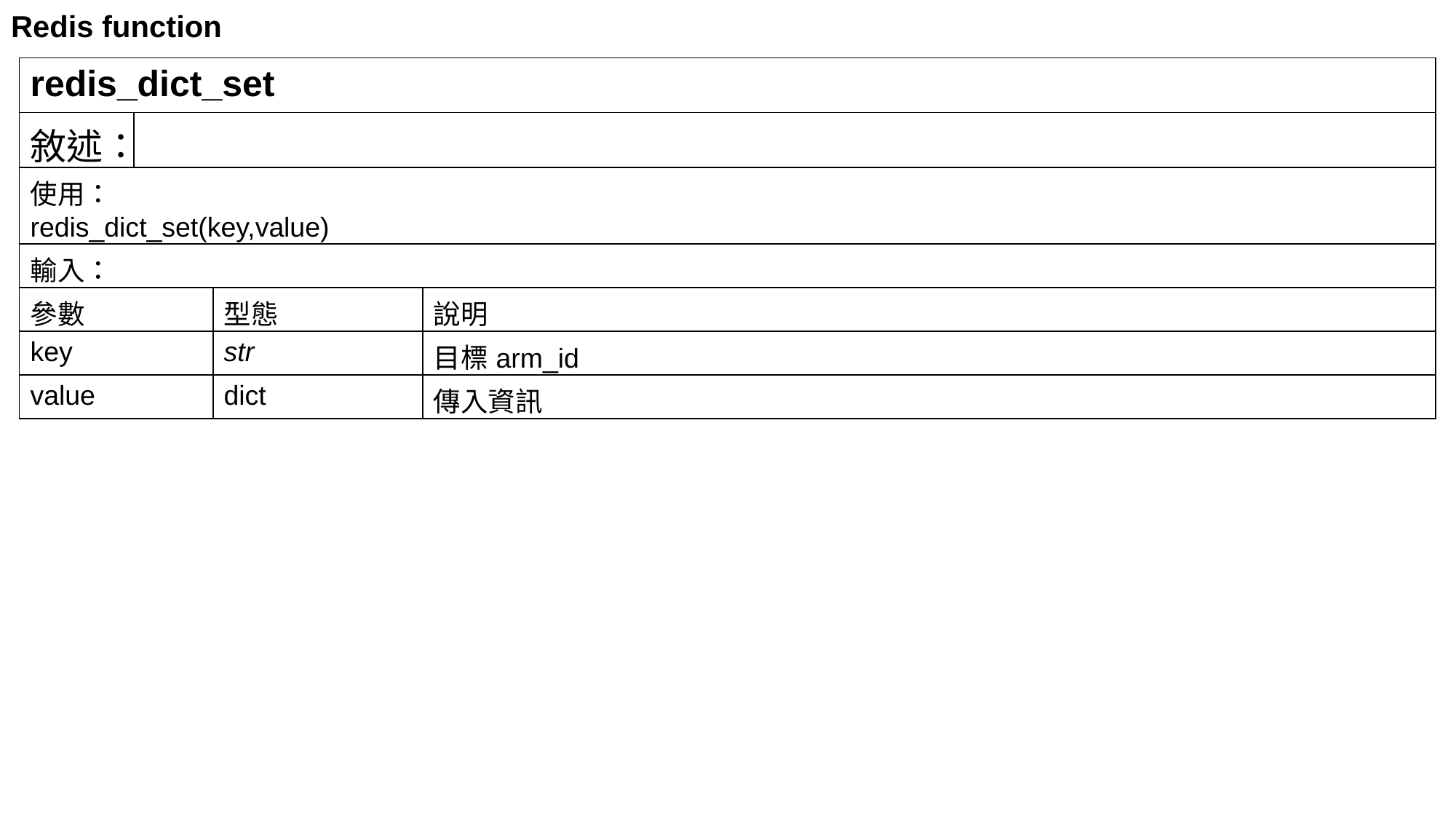

﻿Redis function
| redis\_dict\_set |  |  |  |
| --- | --- | --- | --- |
| 敘述： |  |  |  |
| 使用： ﻿﻿﻿redis\_dict\_set(﻿﻿key,value) |  |  |  |
| 輸入： |  |  |  |
| 參數 |  | 型態 | 說明 |
| key |  | str | 目標arm\_id |
| value |  | dict | 傳入資訊 |
﻿